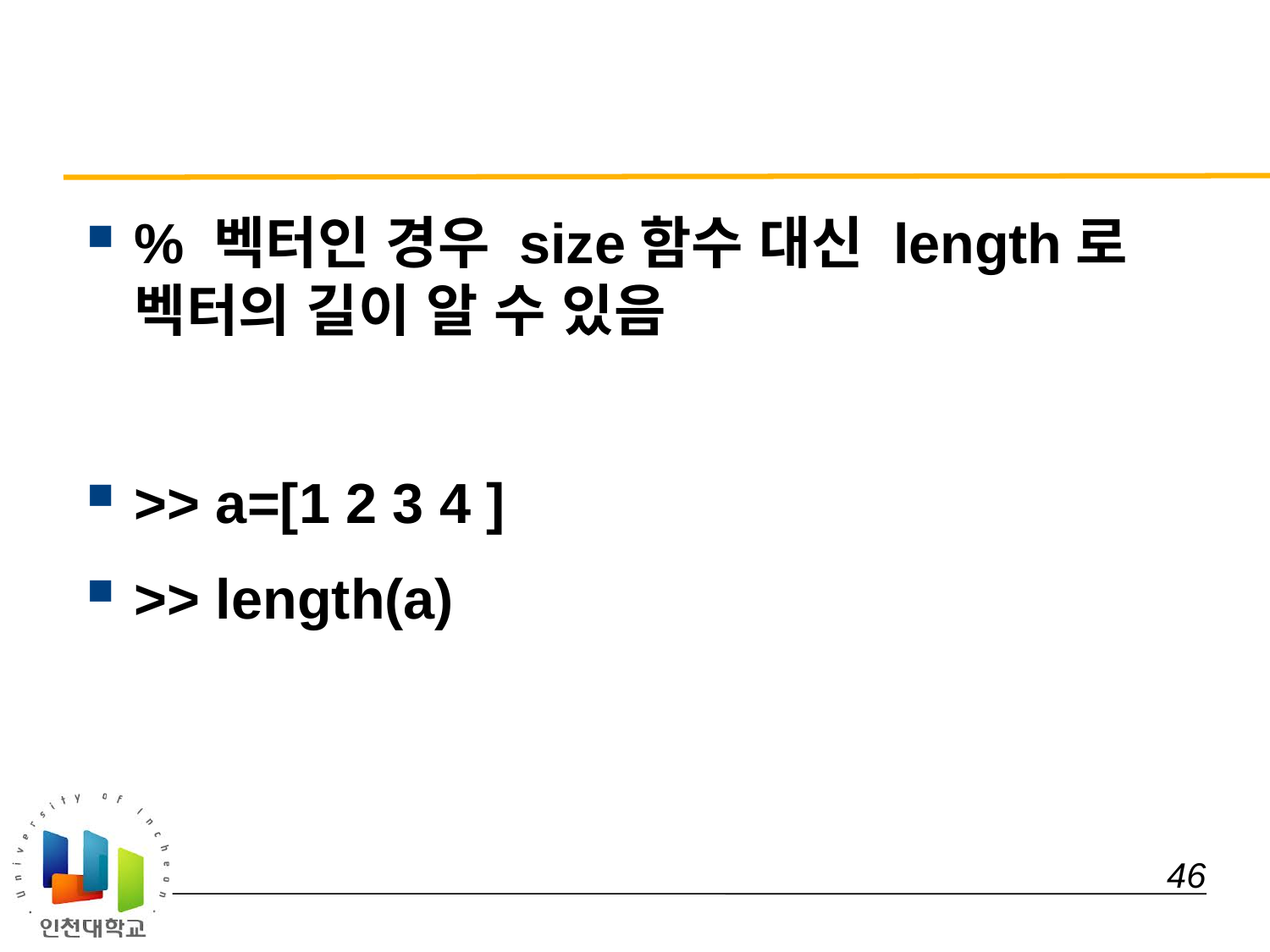

#
% 벡터인 경우 size함수 대신 length로 벡터의 길이 알 수 있음

>> a=[1 2 3 4 ]
>> length(a)
 46